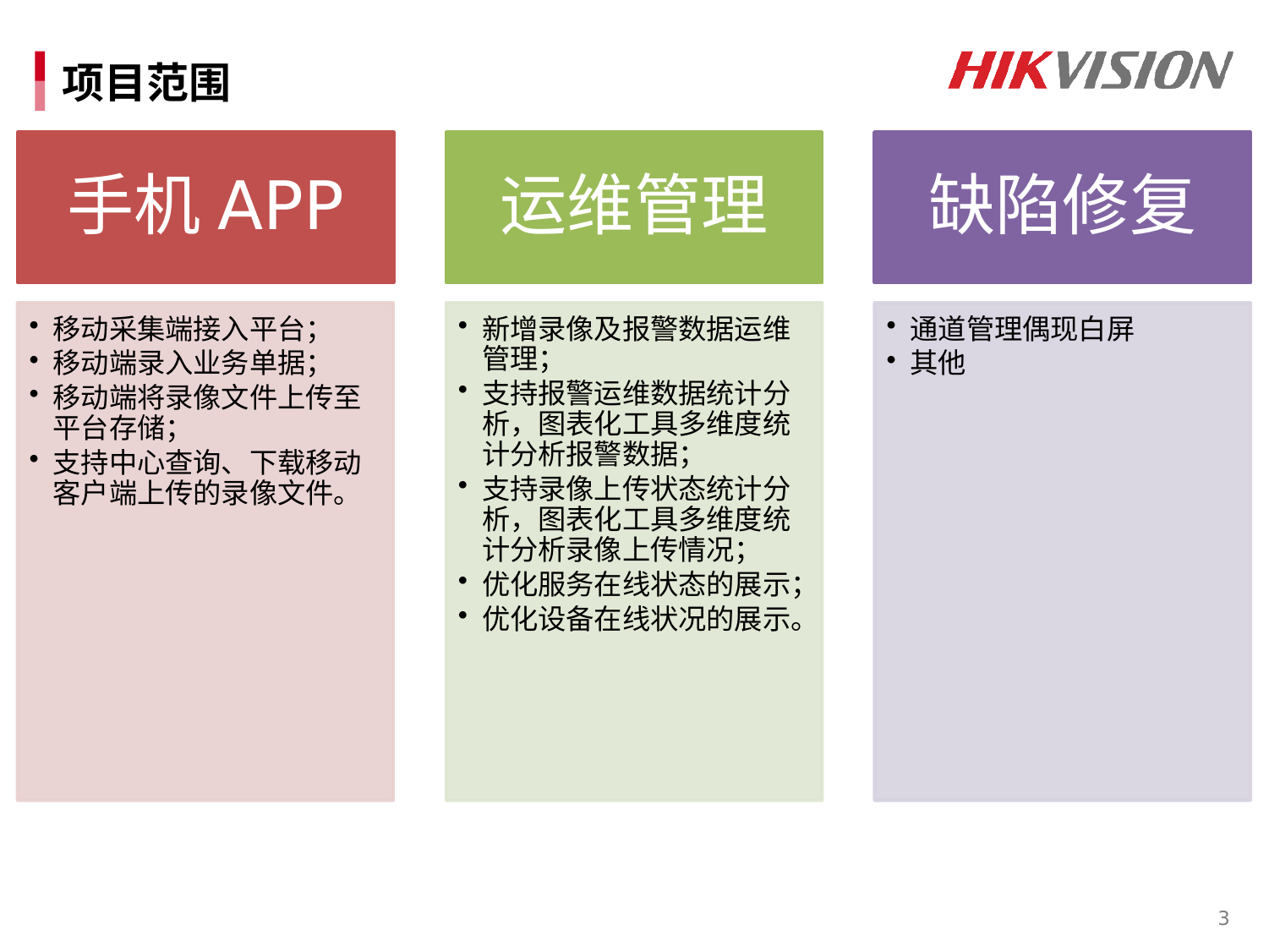

# 项目范围
手机APP
移动采集端接入平台；
移动端录入业务单据；
移动端将录像文件上传至平台存储；
支持中心查询、下载移动客户端上传的录像文件。
运维管理
新增录像及报警数据运维管理；
支持报警运维数据统计分析，图表化工具多维度统计分析报警数据；
支持录像上传状态统计分析，图表化工具多维度统计分析录像上传情况；
优化服务在线状态的展示；
优化设备在线状况的展示。
缺陷修复
通道管理偶现白屏
其他